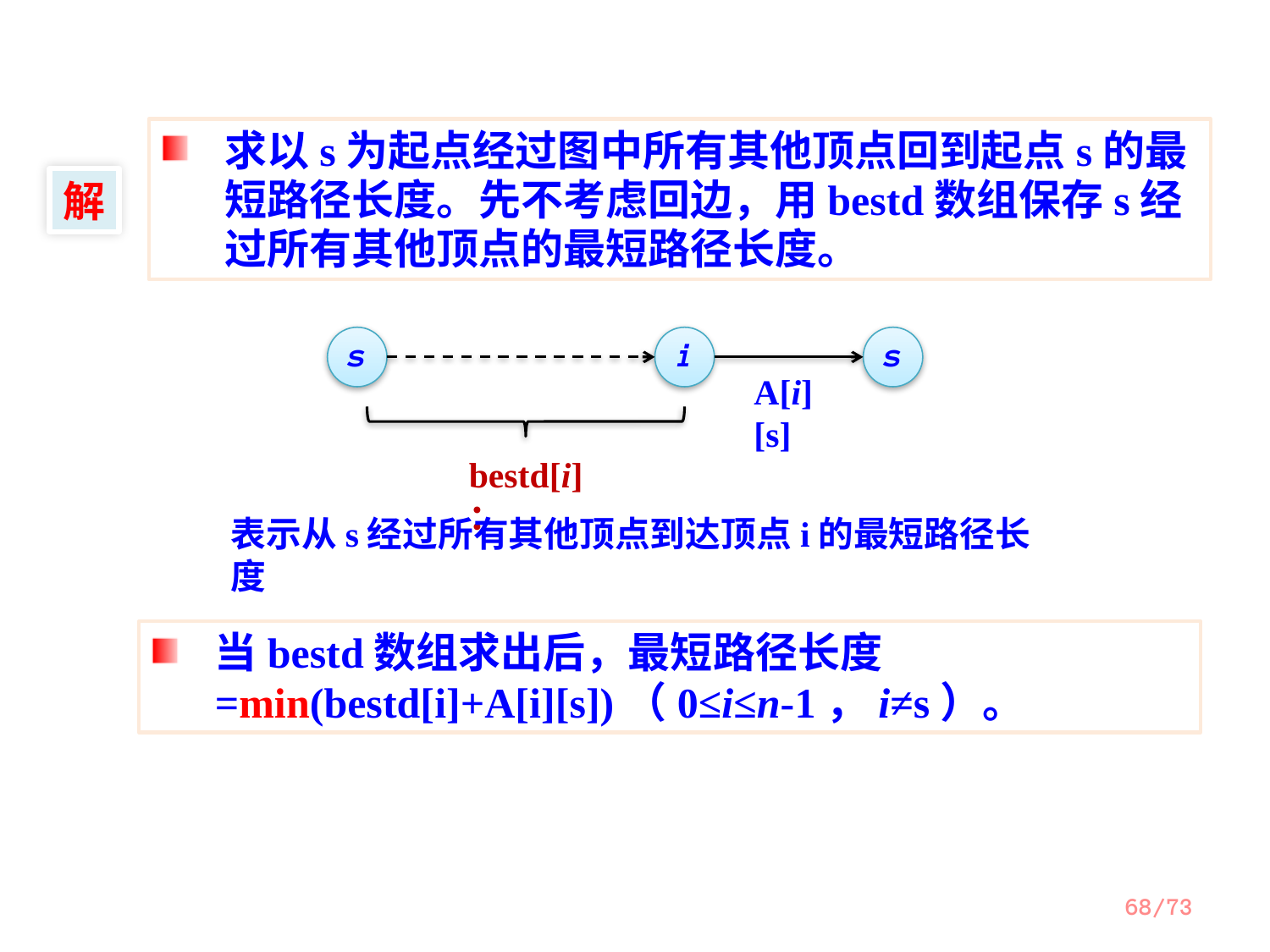

求以s为起点经过图中所有其他顶点回到起点s的最短路径长度。先不考虑回边，用bestd数组保存s经过所有其他顶点的最短路径长度。
解

s
i
s
A[i][s]
bestd[i]：
表示从s经过所有其他顶点到达顶点i的最短路径长度
当bestd数组求出后，最短路径长度	=min(bestd[i]+A[i][s])（0≤i≤n-1，i≠s）。
68/73